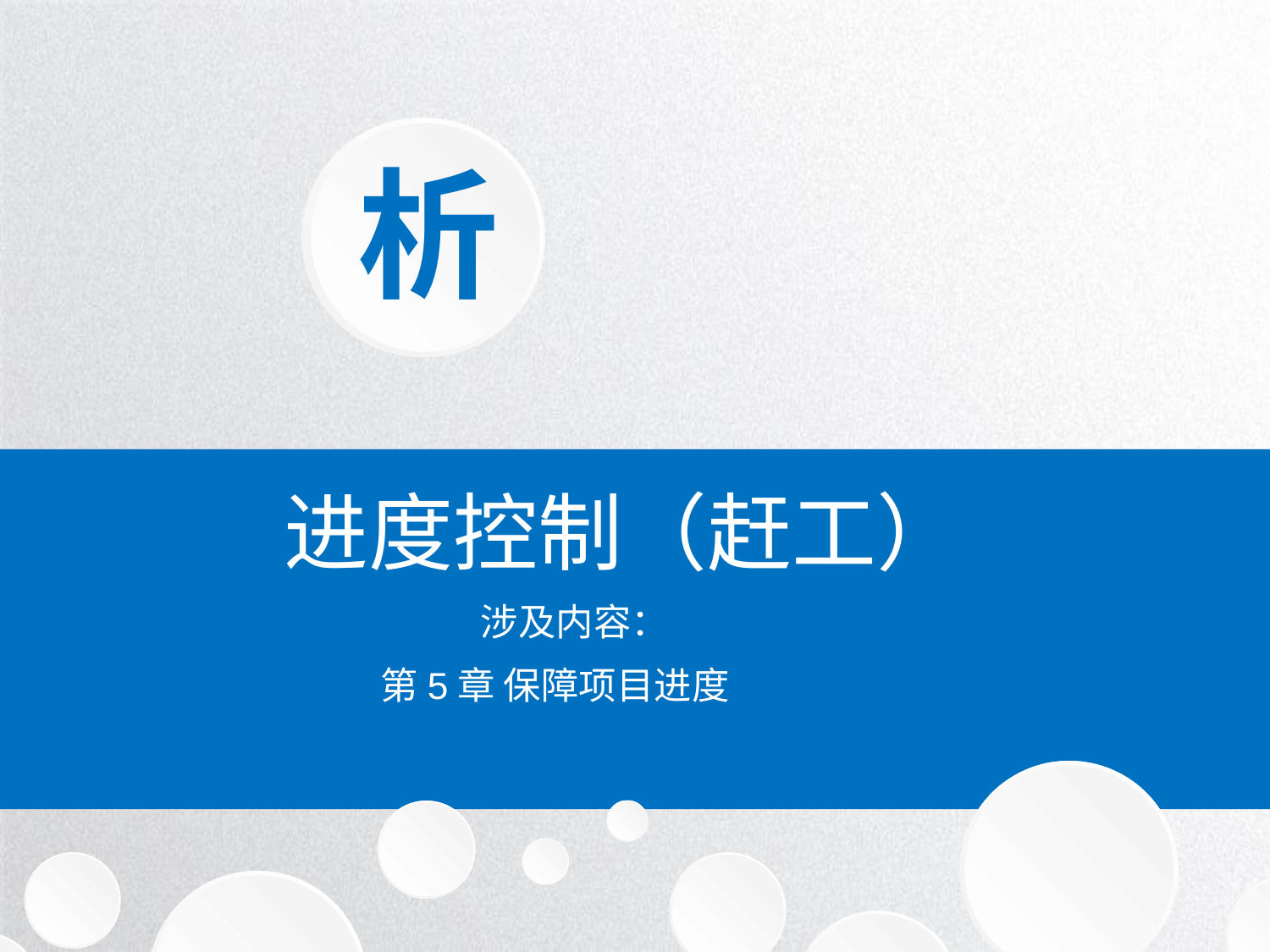

例

案

分

析

进度控制（赶工）
涉及内容：
第5章 保障项目进度